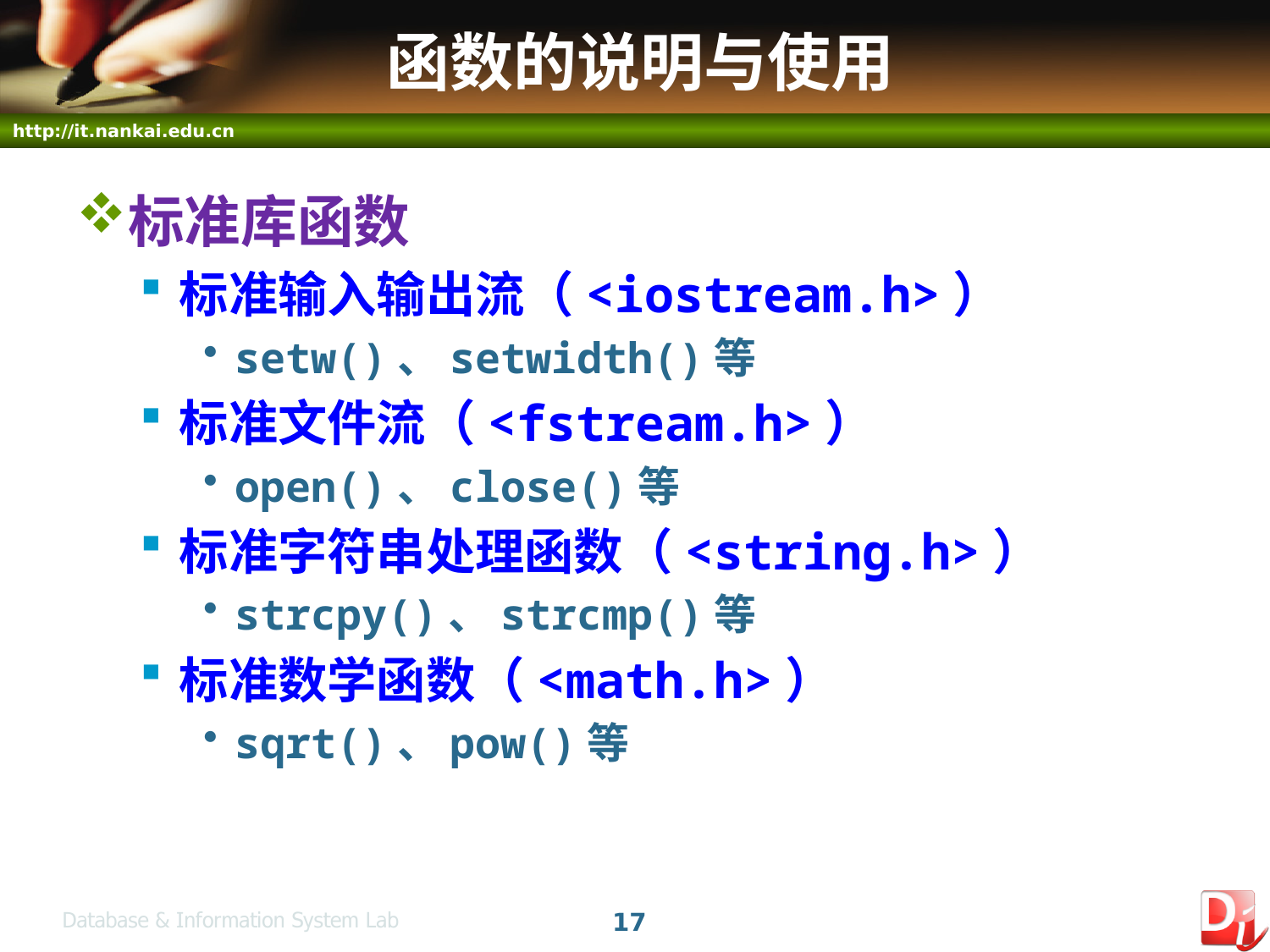

# 函数的说明与使用
标准库函数
标准输入输出流（<iostream.h>）
setw()、setwidth()等
标准文件流（<fstream.h>）
open()、close()等
标准字符串处理函数（<string.h>）
strcpy()、strcmp()等
标准数学函数（<math.h>）
sqrt()、pow()等
17
Database & Information System Lab